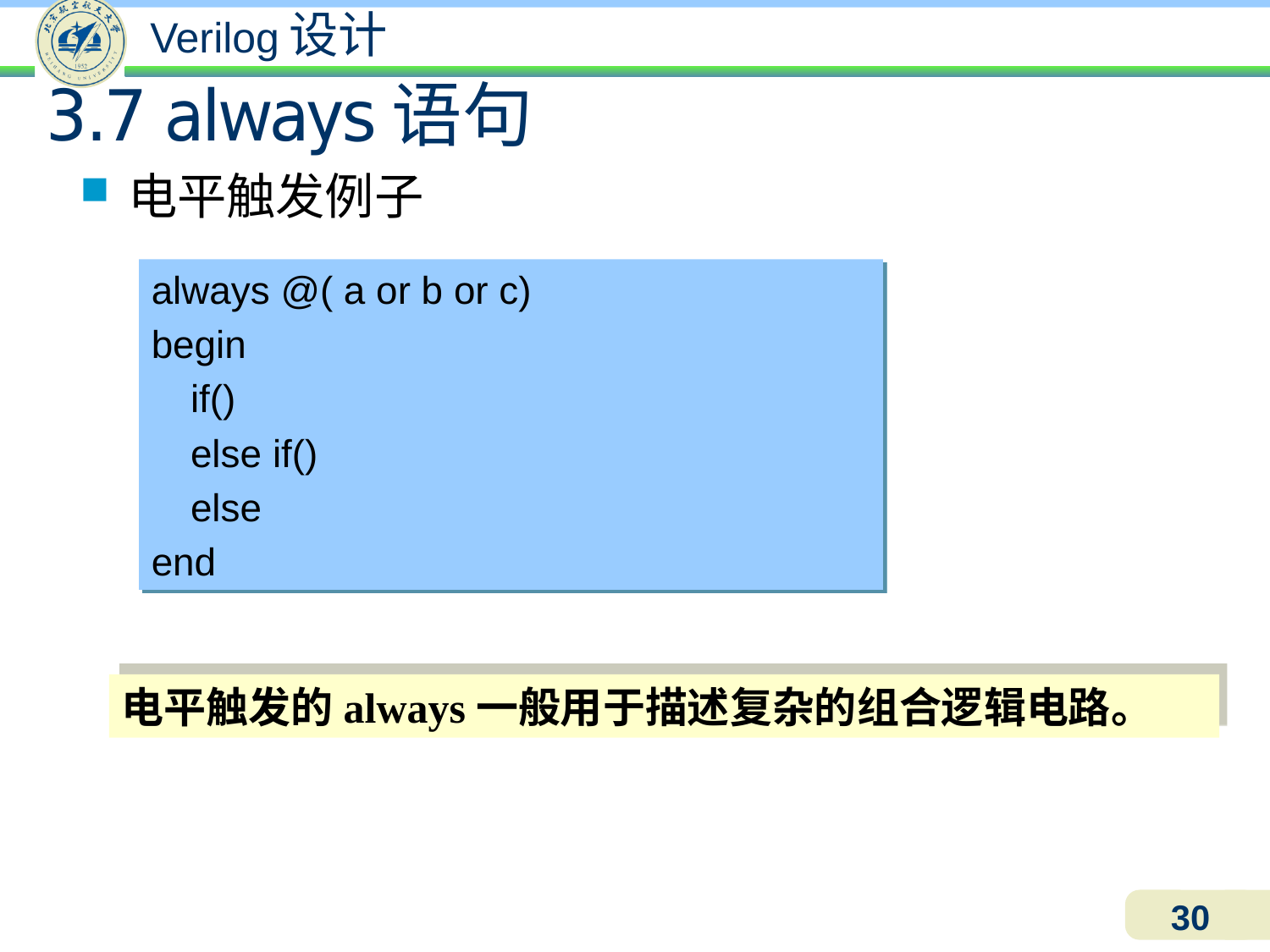

3.7 always语句
电平触发例子
always @( a or b or c)
begin
	if()
	else if()
	else
end
电平触发的always一般用于描述复杂的组合逻辑电路。
30